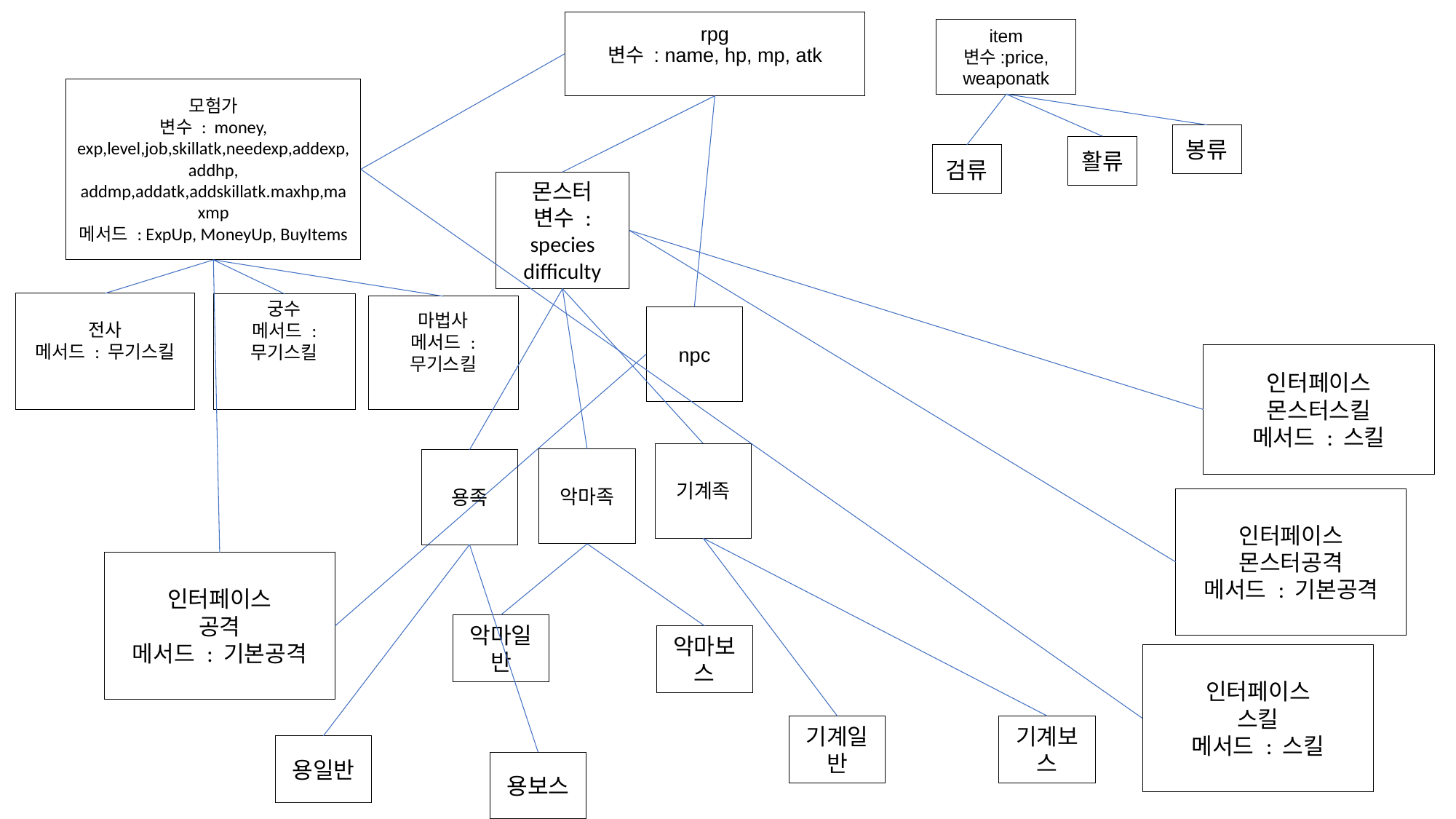

# rpg 변수 : name, hp, mp, atk
item
변수:price, weaponatk
모험가
변수 :  money, exp,level,job,skillatk,needexp,addexp, addhp,
addmp,addatk,addskillatk.maxhp,maxmp
메서드 : ExpUp, MoneyUp, BuyItems
봉류
활류
검류
몬스터
변수 : species
difficulty
전사
메서드 : 무기스킬

궁수
메서드 : 무기스킬

마법사
메서드 : 무기스킬

npc
인터페이스
몬스터스킬
메서드 : 스킬
기계족
악마족
용족
인터페이스
몬스터공격
메서드 : 기본공격
인터페이스
공격
메서드 : 기본공격
악마일반
악마보스
인터페이스
스킬
메서드 : 스킬
기계보스
기계일반
용일반
용보스